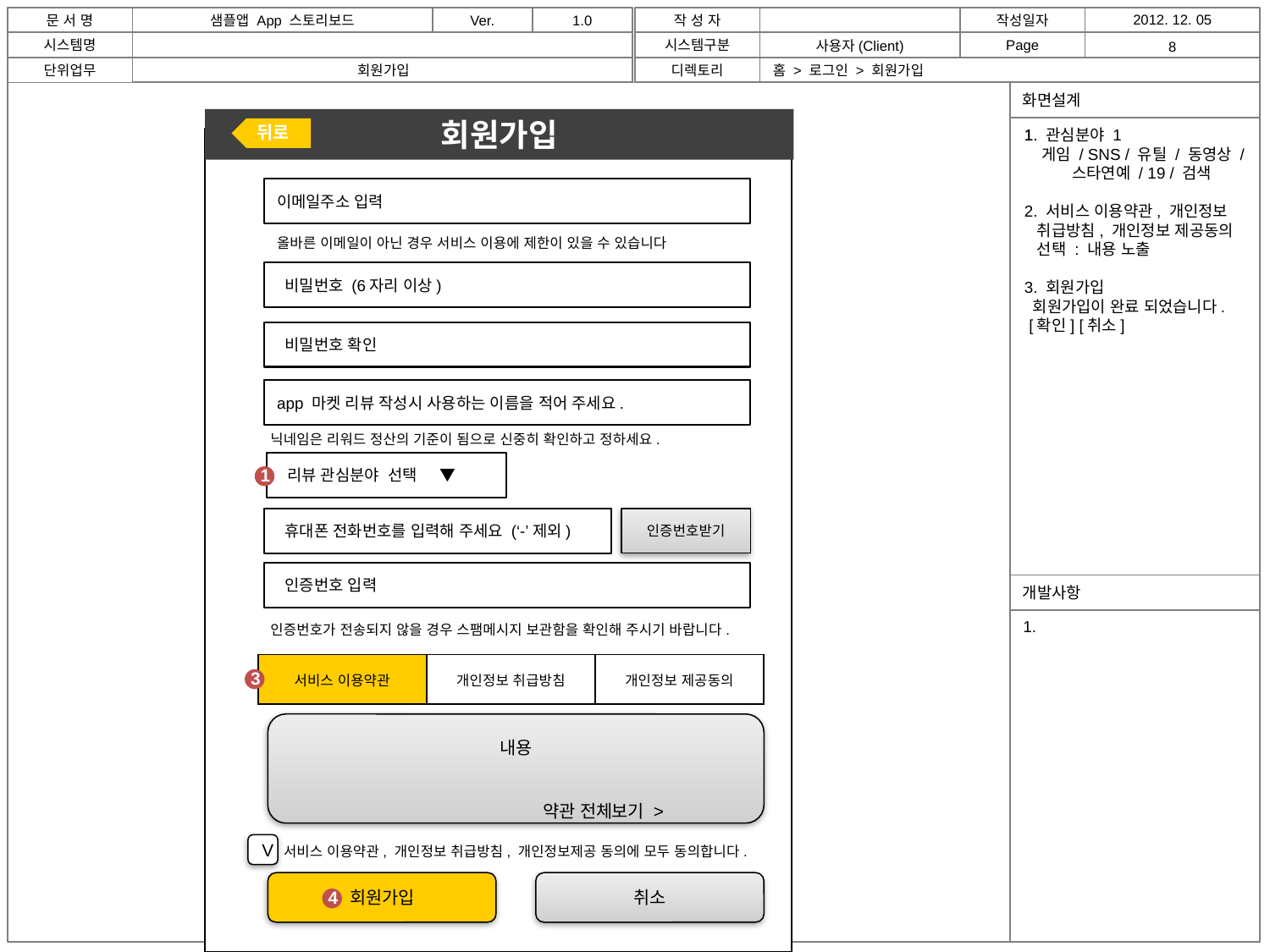

회원가입
홈 > 로그인 > 회원가입
회원가입
뒤로

1. 관심분야 1
   게임 / SNS / 유틸 / 동영상 / 스타연예 / 19 / 검색

2. 서비스 이용약관, 개인정보
  취급방침, 개인정보 제공동의
  선택 : 내용 노출

3. 회원가입
 회원가입이 완료 되었습니다.
 [확인] [취소]

이메일주소 입력
올바른 이메일이 아닌 경우 서비스 이용에 제한이 있을 수 있습니다
 비밀번호 (6자리 이상)
 비밀번호 확인
app 마켓 리뷰 작성시 사용하는 이름을 적어 주세요.
닉네임은 리워드 정산의 기준이 됨으로 신중히 확인하고 정하세요.
 리뷰 관심분야  선택     ▼
1

 휴대폰 전화번호를 입력해 주세요 (‘-’제외)
인증번호받기
 인증번호 입력
인증번호가 전송되지 않을 경우 스팸메시지 보관함을 확인해 주시기 바랍니다.
| 서비스 이용약관 | 개인정보 취급방침 | 개인정보 제공동의 |
| --- | --- | --- |
3

내용

                                                    약관 전체보기 >

V
서비스 이용약관, 개인정보 취급방침, 개인정보제공 동의에 모두 동의합니다.
회원가입
취소
4